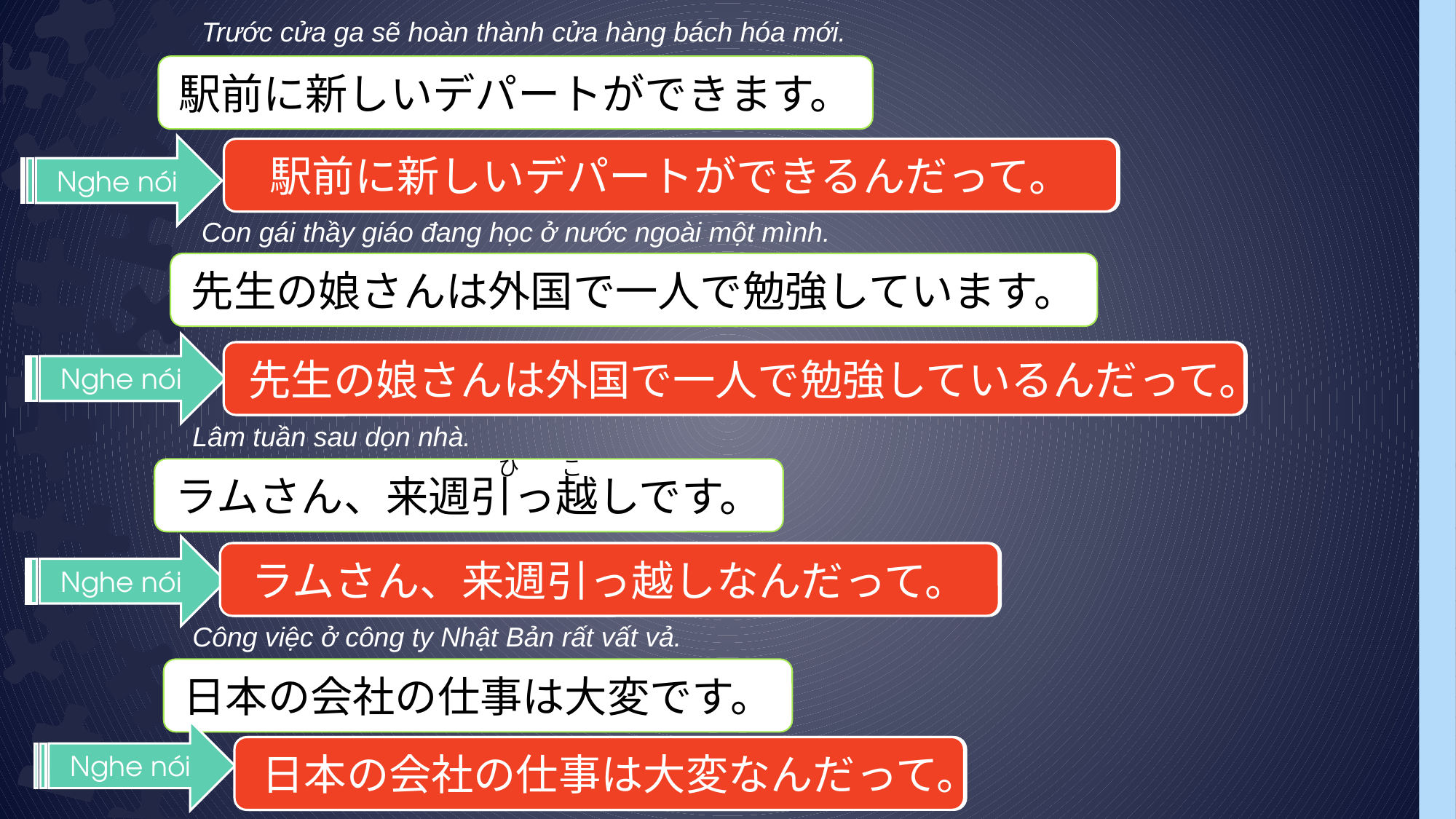

Trước cửa ga sẽ hoàn thành cửa hàng bách hóa mới.
駅前に新しいデパートができます。
Nghe nói
駅前に新しいデパートができるんだって。
駅前に新しいデパートができるそうです。
Con gái thầy giáo đang học ở nước ngoài một mình.
先生の娘さんは外国で一人で勉強しています。
Nghe nói
先生の娘さんは外国で一人で勉強しているんだって。
先生の娘さんは外国で一人で勉強しているそうです。
Lâm tuần sau dọn nhà.
ひ　　こ
ラムさん、来週引っ越しです。
Nghe nói
ラムさん、来週引っ越しなんだって。
ラムさん、来週引っ越しだそうです。
Công việc ở công ty Nhật Bản rất vất vả.
日本の会社の仕事は大変です。
Nghe nói
日本の会社の仕事は大変なんだって。
日本の会社の仕事は大変だそうです。